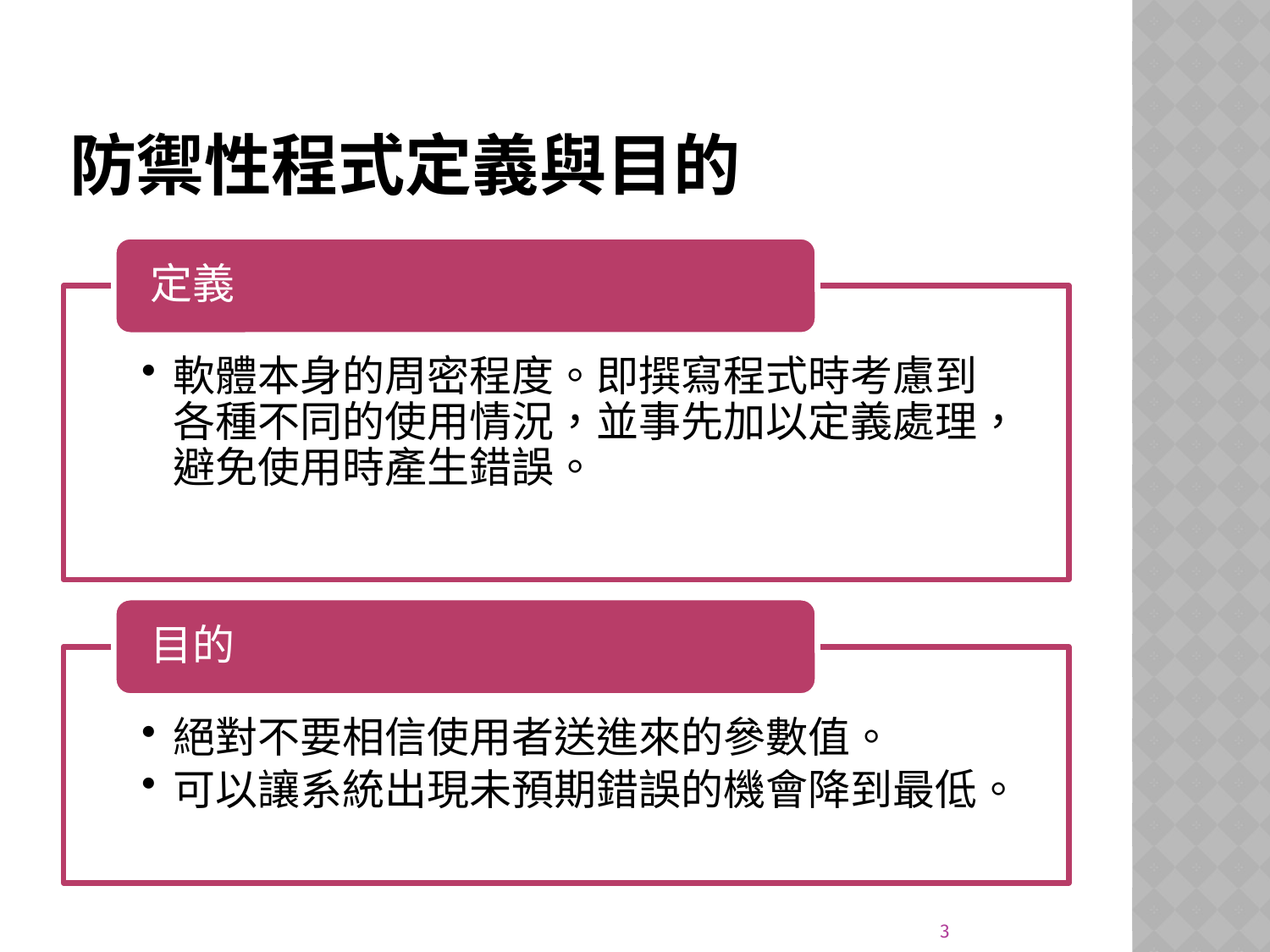

# 防禦性程式定義與目的
軟體本身的周密程度。即撰寫程式時考慮到各種不同的使用情況，並事先加以定義處理，避免使用時產生錯誤。
定義
絕對不要相信使用者送進來的參數值。
可以讓系統出現未預期錯誤的機會降到最低。
目的
3